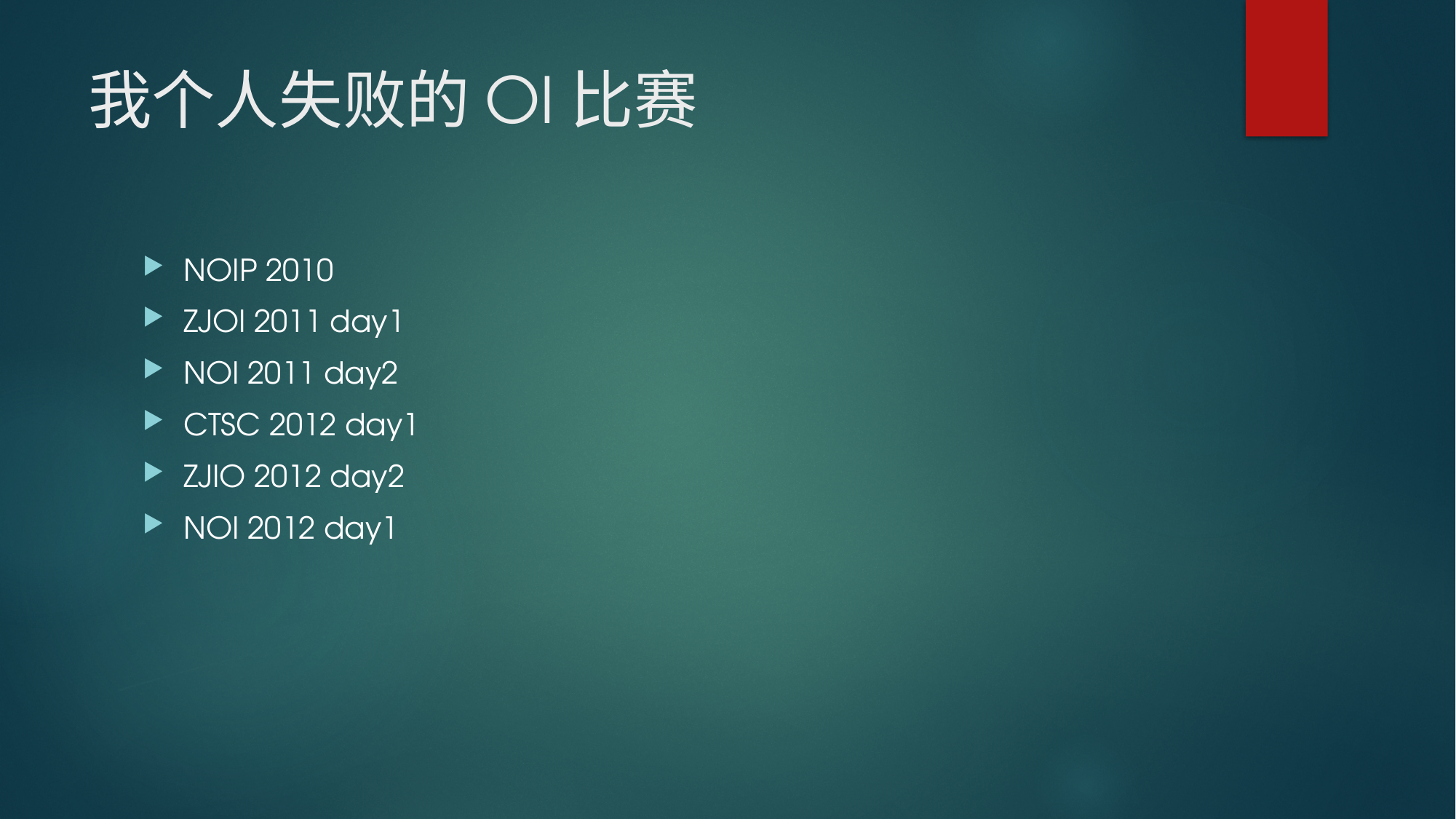

# 我个人失败的OI比赛
NOIP 2010
ZJOI 2011 day1
NOI 2011 day2
CTSC 2012 day1
ZJIO 2012 day2
NOI 2012 day1